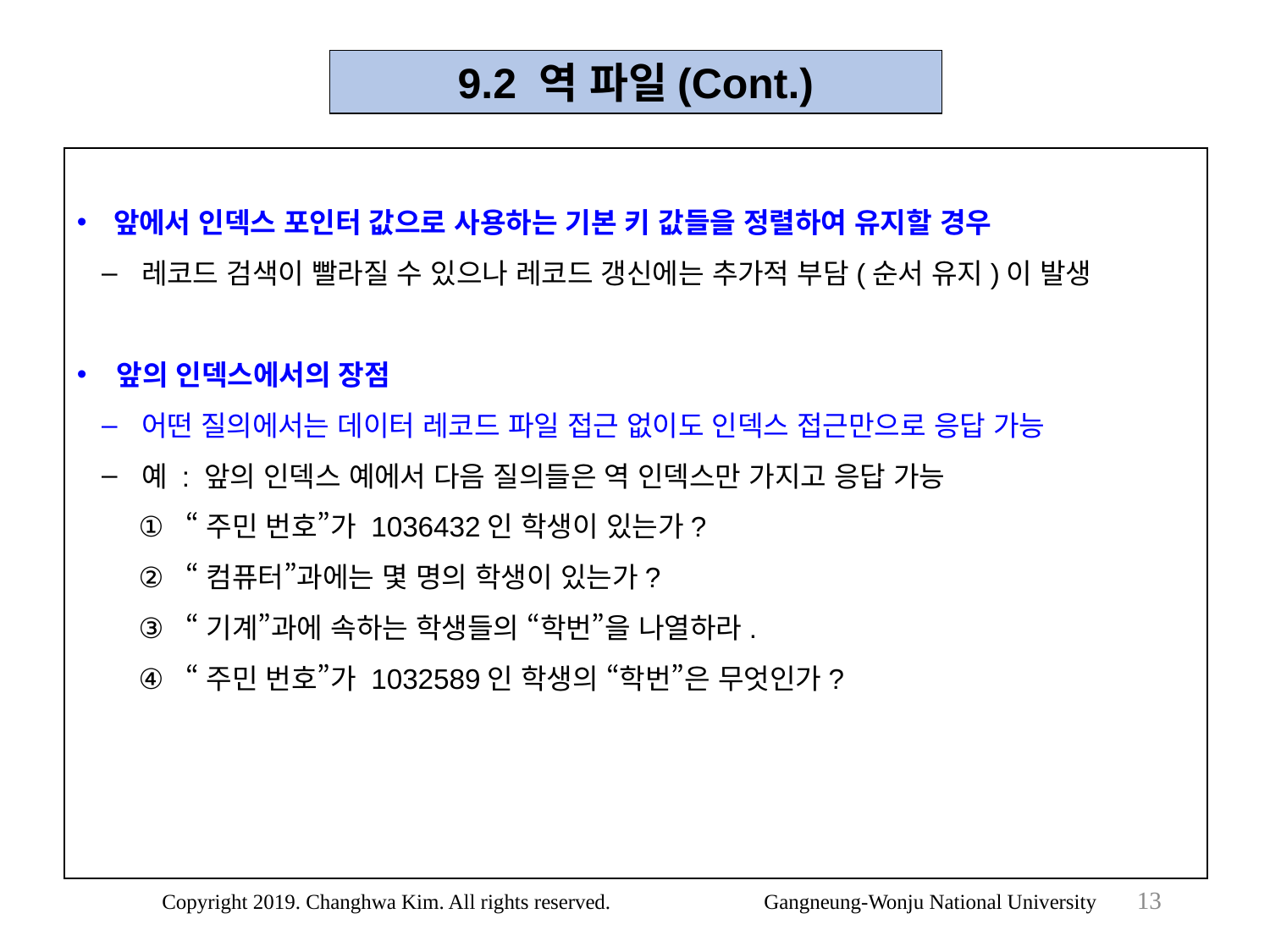

9.2 역 파일(Cont.)

앞에서 인덱스 포인터 값으로 사용하는 기본 키 값들을 정렬하여 유지할 경우
레코드 검색이 빨라질 수 있으나 레코드 갱신에는 추가적 부담(순서 유지)이 발생

앞의 인덱스에서의 장점
어떤 질의에서는 데이터 레코드 파일 접근 없이도 인덱스 접근만으로 응답 가능
예 : 앞의 인덱스 예에서 다음 질의들은 역 인덱스만 가지고 응답 가능
“주민 번호”가 1036432인 학생이 있는가?
“컴퓨터”과에는 몇 명의 학생이 있는가?
“기계”과에 속하는 학생들의 “학번”을 나열하라.
“주민 번호”가 1032589인 학생의 “학번”은 무엇인가?
13
Copyright 2019. Changhwa Kim. All rights reserved.                             Gangneung-Wonju National University